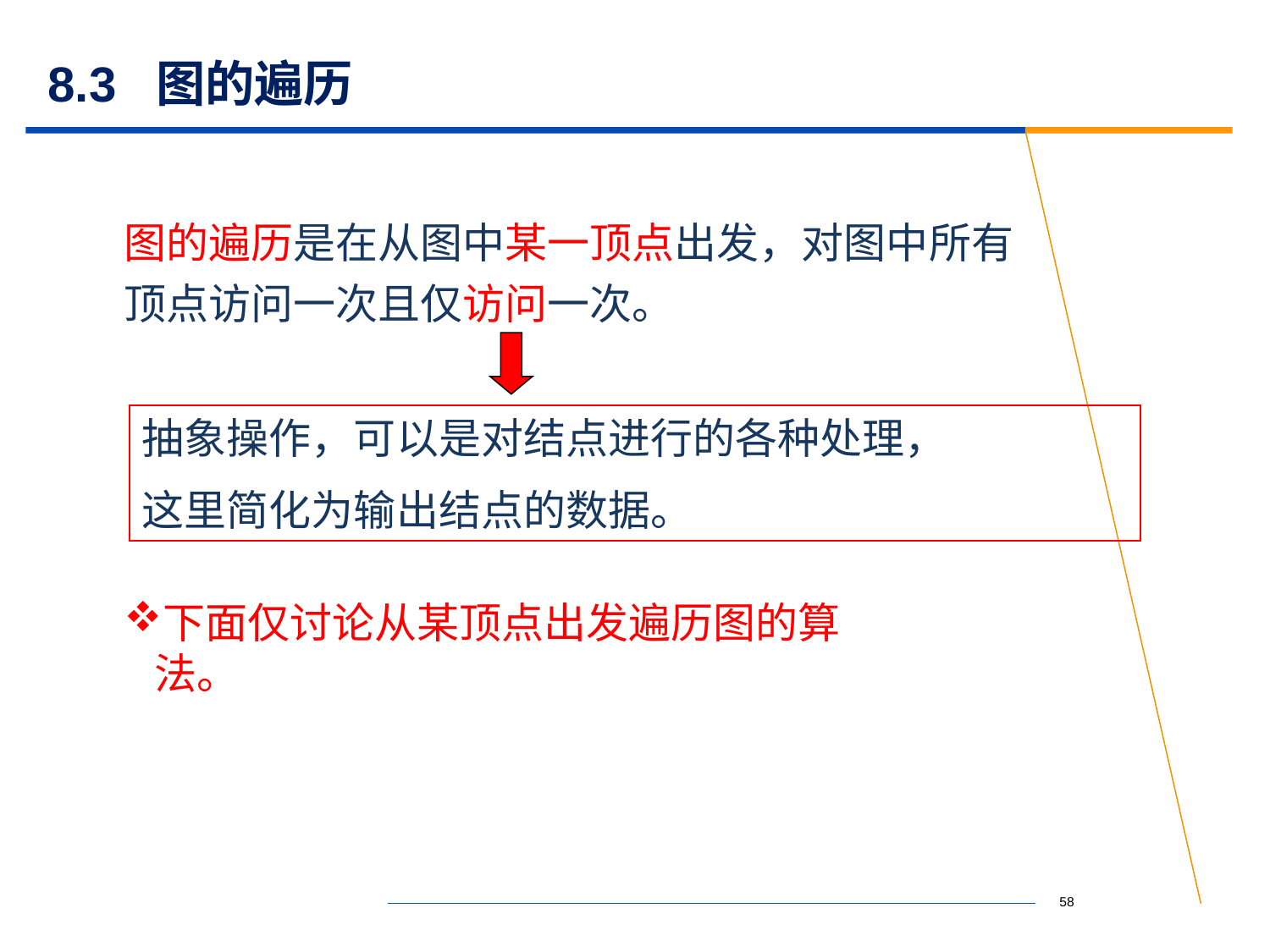

# 8.3  图的遍历
图的遍历是在从图中某一顶点出发，对图中所有顶点访问一次且仅访问一次。

抽象操作，可以是对结点进行的各种处理，
这里简化为输出结点的数据。
下面仅讨论从某顶点出发遍历图的算法。